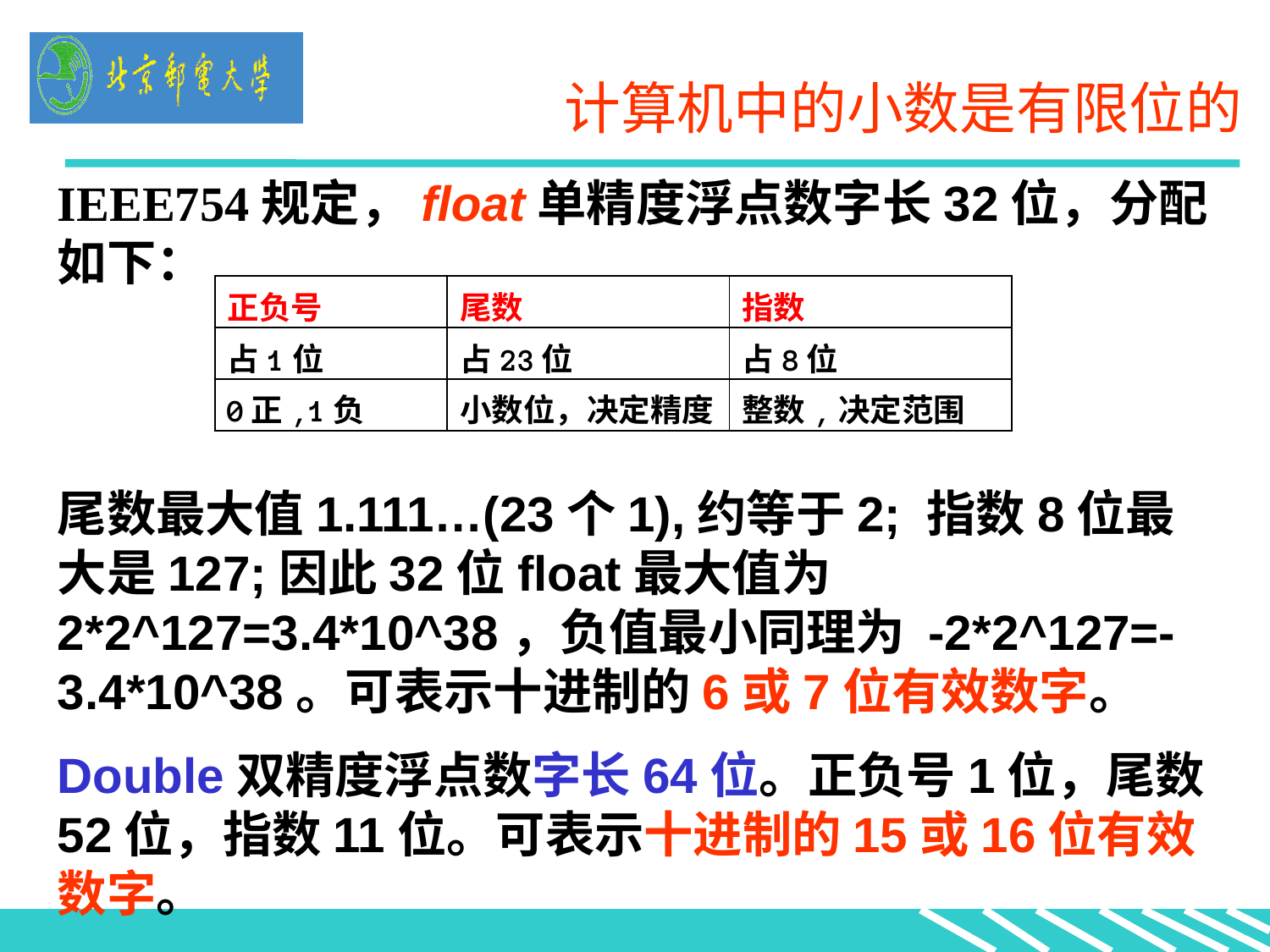

# 计算机中的小数是有限位的
IEEE754规定，float单精度浮点数字长32位，分配如下：

尾数最大值1.111…(23个1),约等于2; 指数8位最大是127;因此32位float最大值为2*2^127=3.4*10^38，负值最小同理为 -2*2^127=-3.4*10^38。可表示十进制的6或7位有效数字。
Double双精度浮点数字长64位。正负号1位，尾数52位，指数11位。可表示十进制的15或16位有效数字。
| 正负号 | 尾数 | 指数 |
| --- | --- | --- |
| 占1位 | 占23位 | 占8位 |
| 0正,1负 | 小数位，决定精度 | 整数,决定范围 |